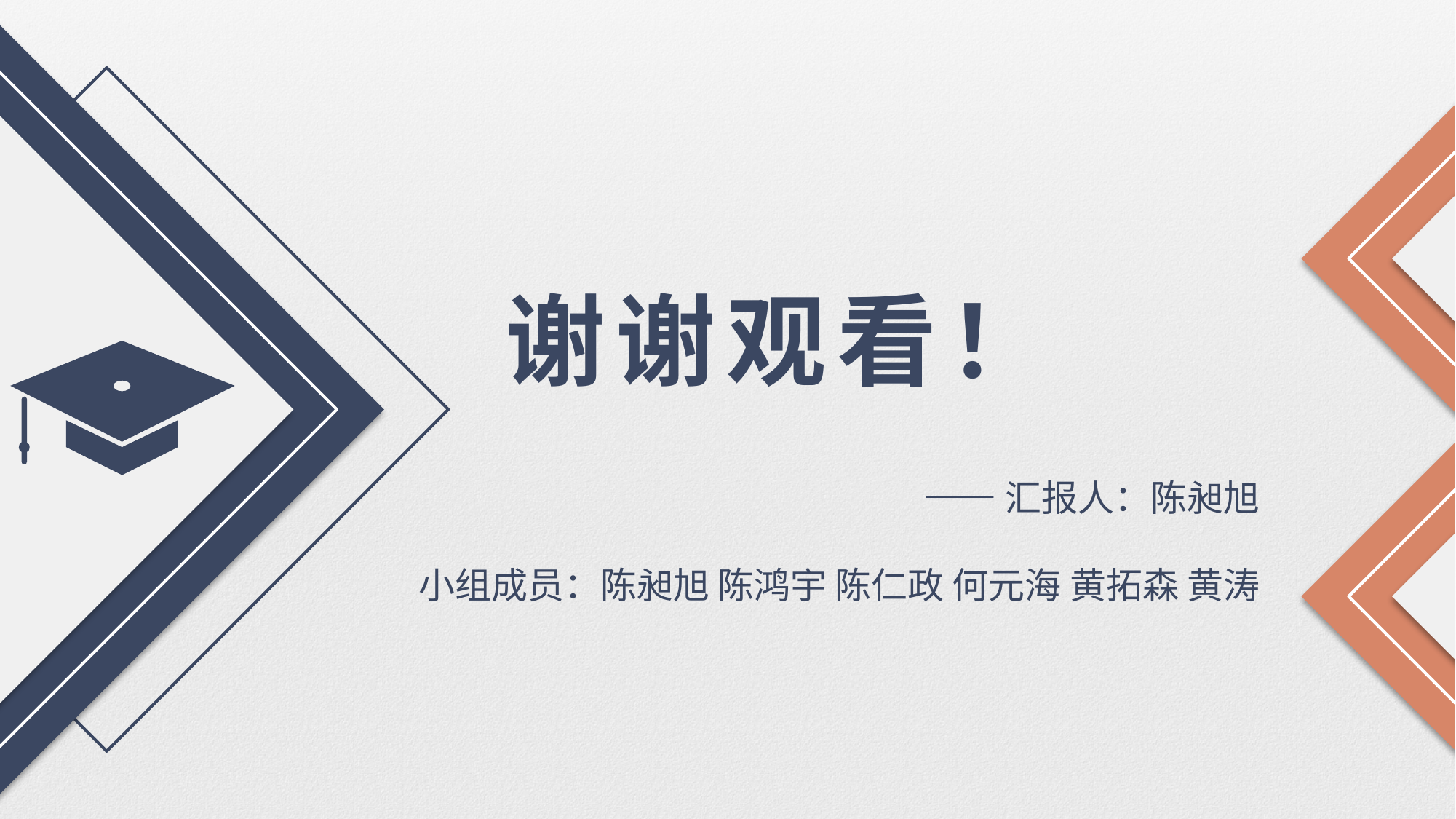

谢谢观看！

——汇报人：陈昶旭
小组成员：陈昶旭 陈鸿宇 陈仁政 何元海 黄拓森 黄涛